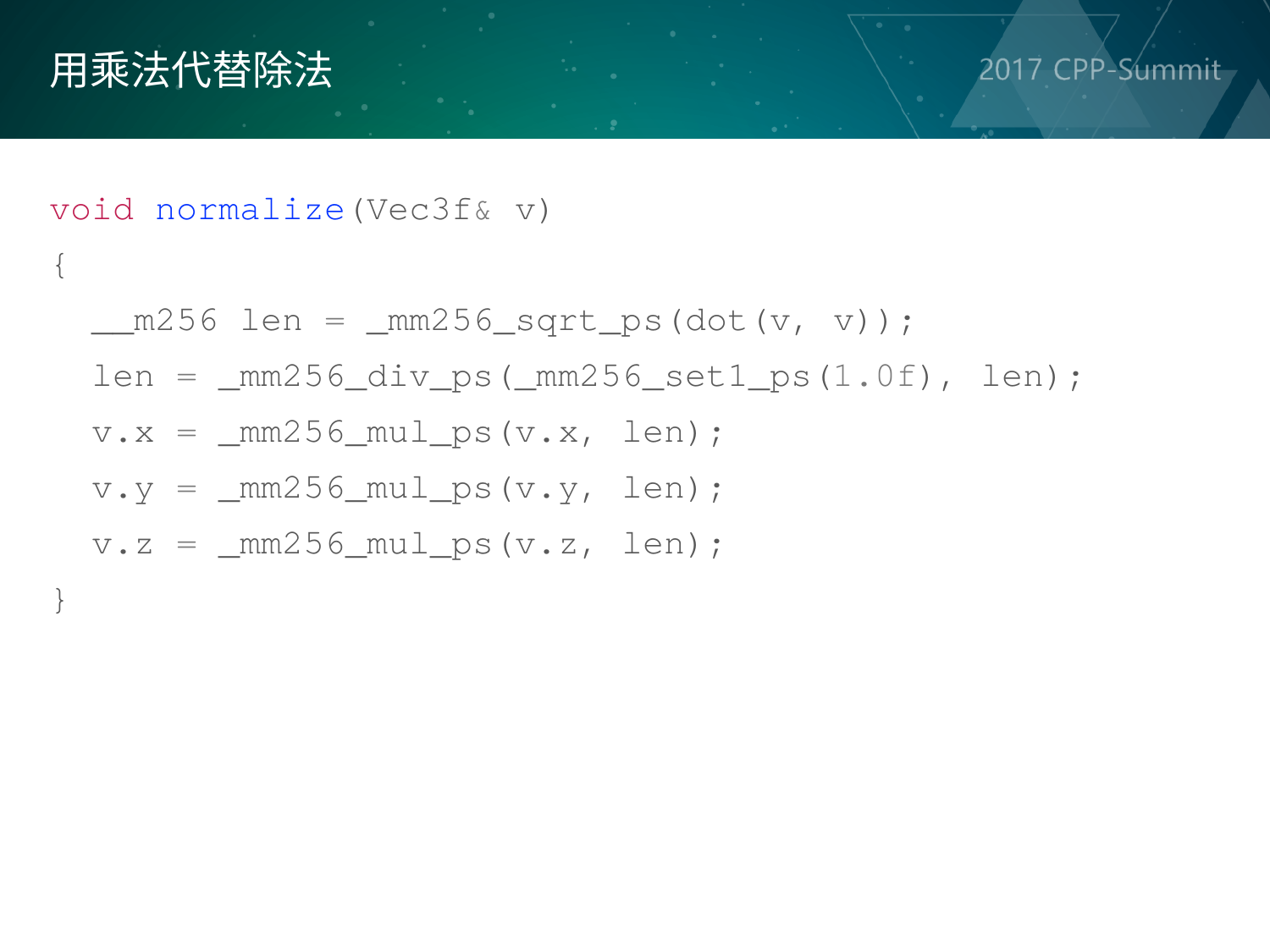

用乘法代替除法
void normalize(Vec3f& v)
{
  __m256 len = _mm256_sqrt_ps(dot(v, v));
  len = _mm256_div_ps(_mm256_set1_ps(1.0f), len);
  v.x = _mm256_mul_ps(v.x, len);
  v.y = _mm256_mul_ps(v.y, len);
  v.z = _mm256_mul_ps(v.z, len);
}